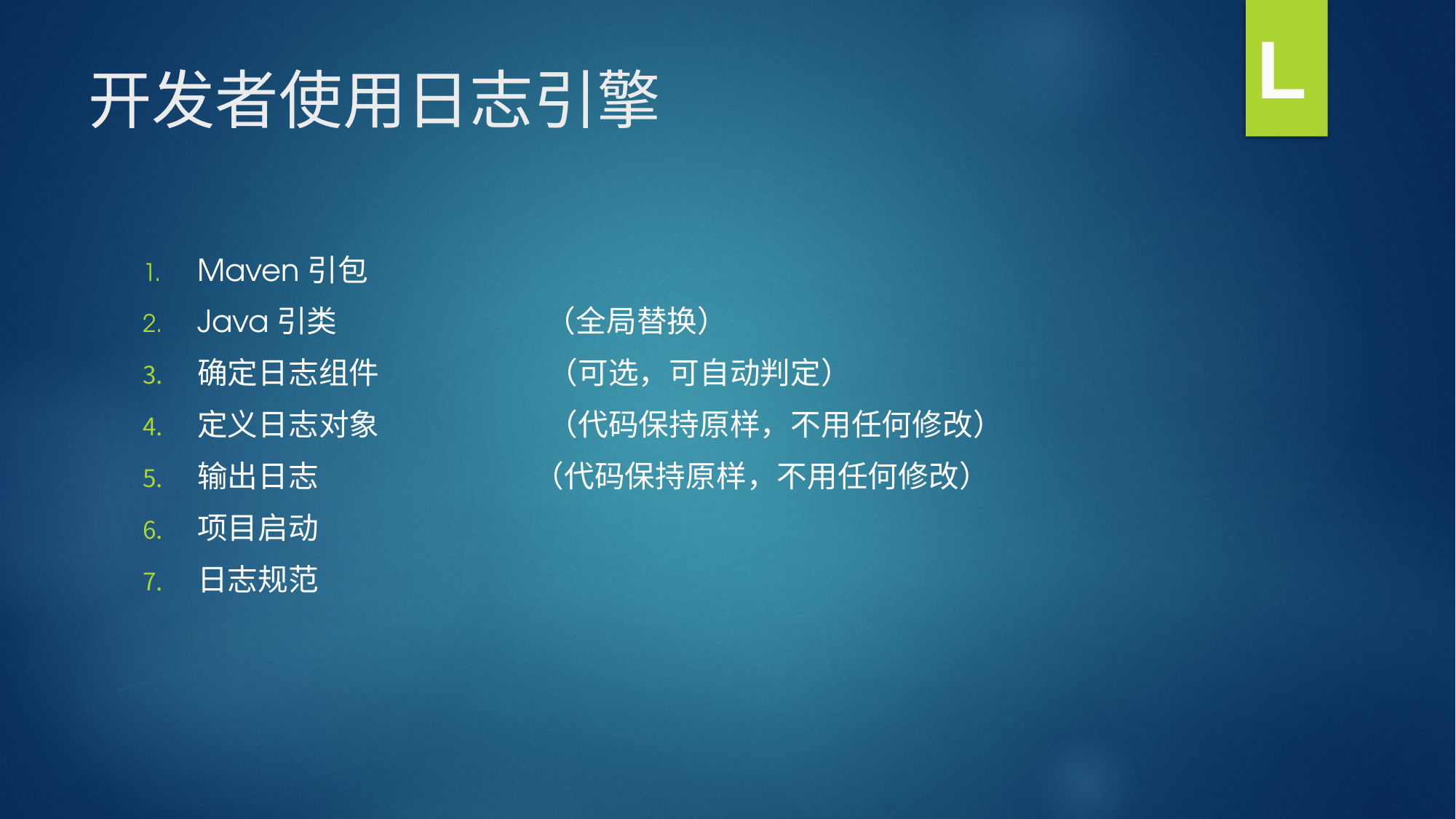

L
# 开发者使用日志引擎
Maven引包
Java引类                               （全局替换）
确定日志组件                         （可选，可自动判定）
定义日志对象                         （代码保持原样，不用任何修改）
输出日志                                （代码保持原样，不用任何修改）
项目启动
日志规范